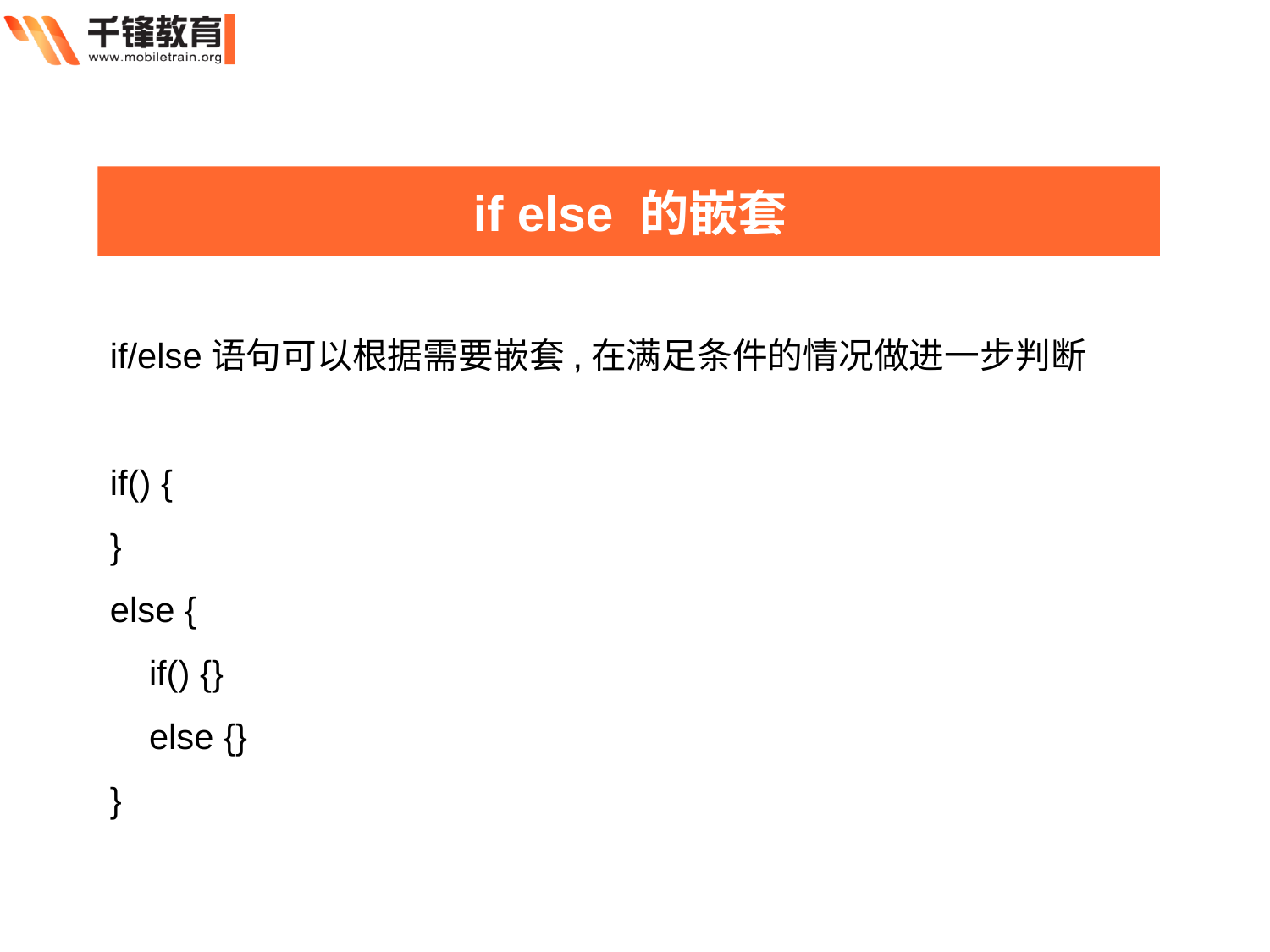

if else 的嵌套
if/else语句可以根据需要嵌套,在满足条件的情况做进一步判断

if() {
}
else {
    if() {}
    else {}
}